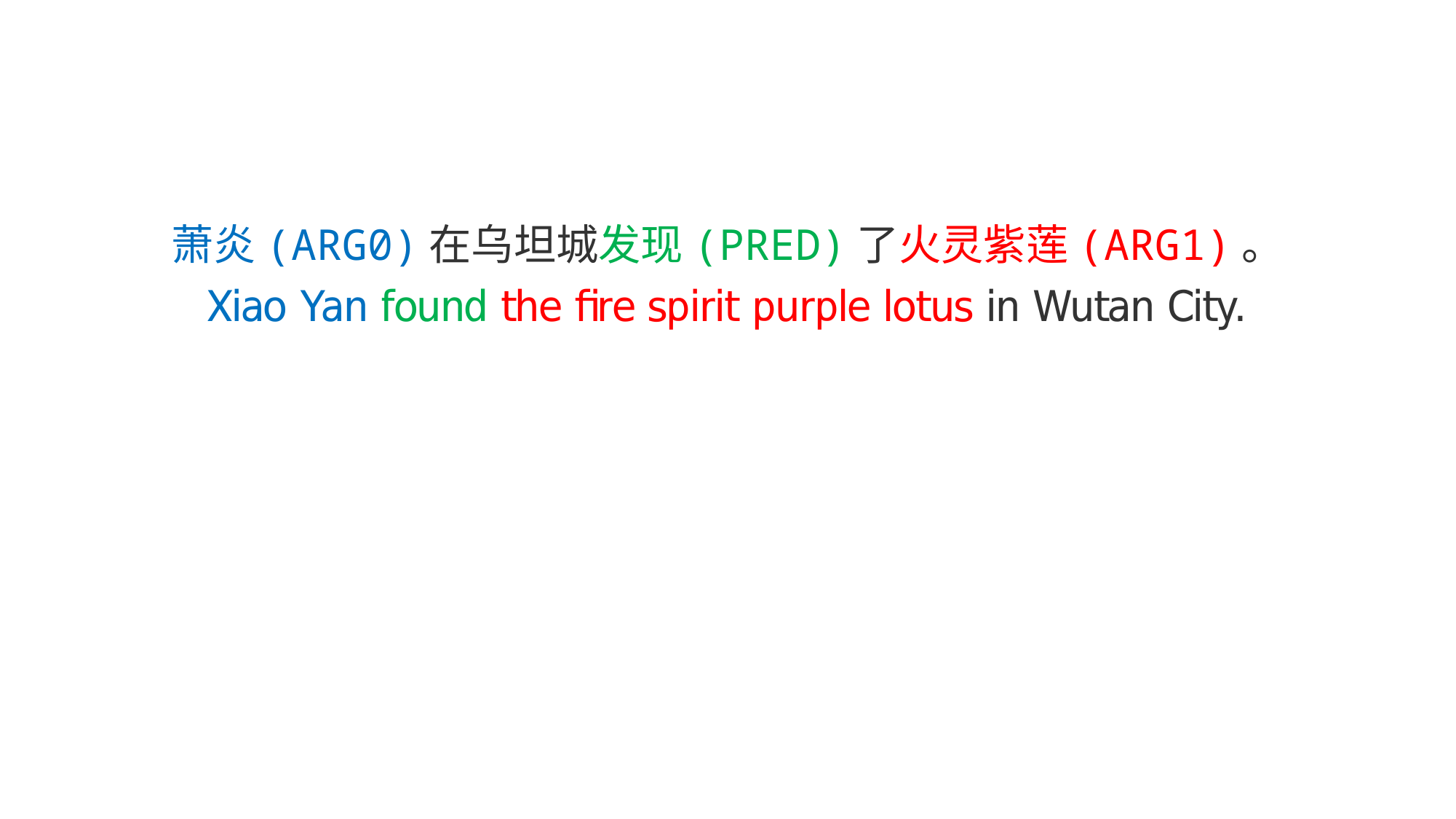

#
萧炎(ARG0)在乌坦城发现(PRED)了火灵紫莲(ARG1)。
Xiao Yan found the fire spirit purple lotus in Wutan City.